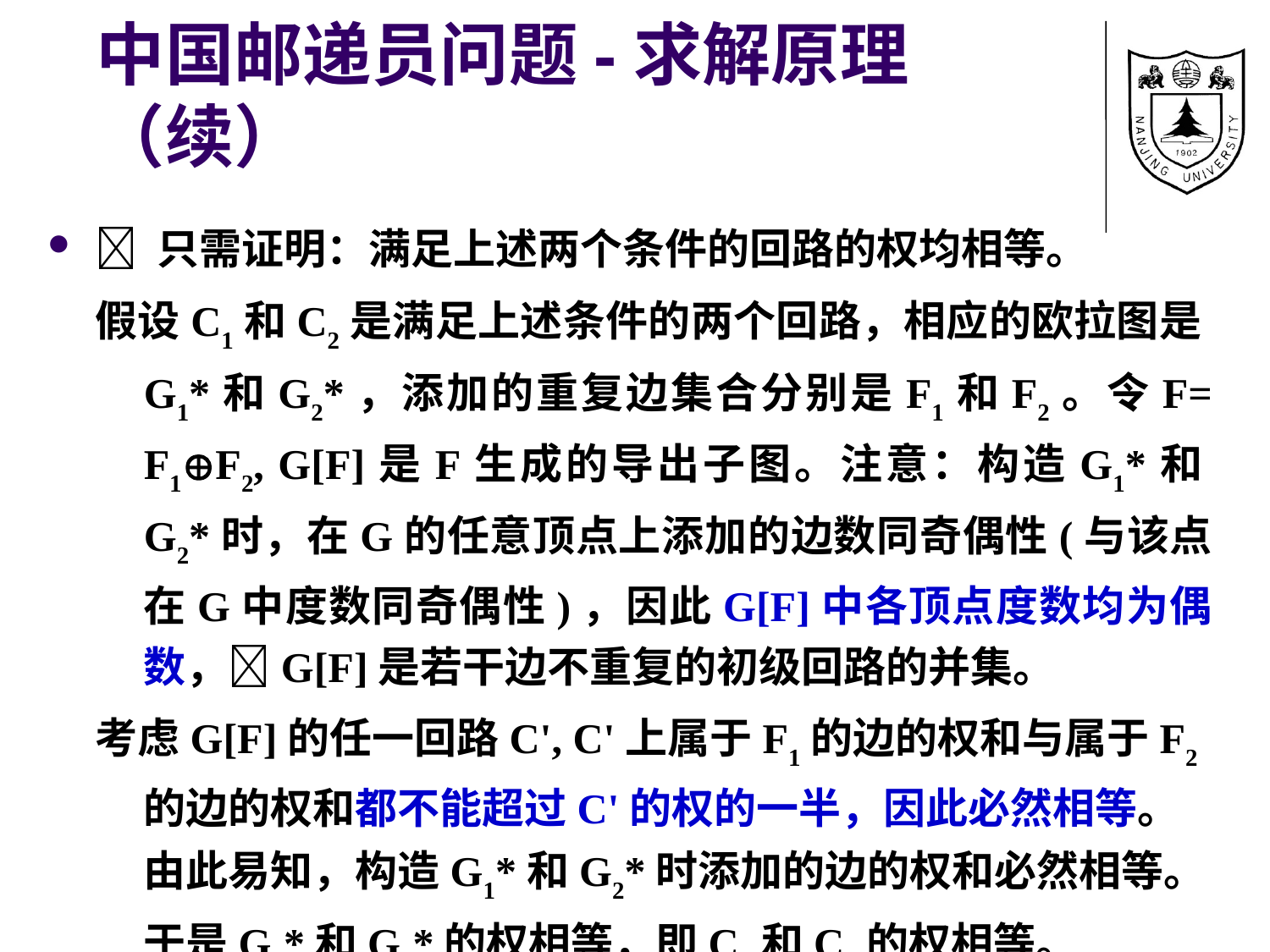

# 中国邮递员问题-求解原理（续）
⇐ 只需证明：满足上述两个条件的回路的权均相等。
假设C1和C2是满足上述条件的两个回路，相应的欧拉图是G1*和G2*，添加的重复边集合分别是F1和F2。令F= F1⊕F2, G[F]是F生成的导出子图。注意：构造G1*和G2*时，在G的任意顶点上添加的边数同奇偶性(与该点在G中度数同奇偶性)，因此G[F]中各顶点度数均为偶数，∴G[F]是若干边不重复的初级回路的并集。
考虑G[F]的任一回路C', C'上属于F1的边的权和与属于F2的边的权和都不能超过C'的权的一半，因此必然相等。由此易知，构造G1*和G2*时添加的边的权和必然相等。于是G1*和G2*的权相等，即C1和C2的权相等。